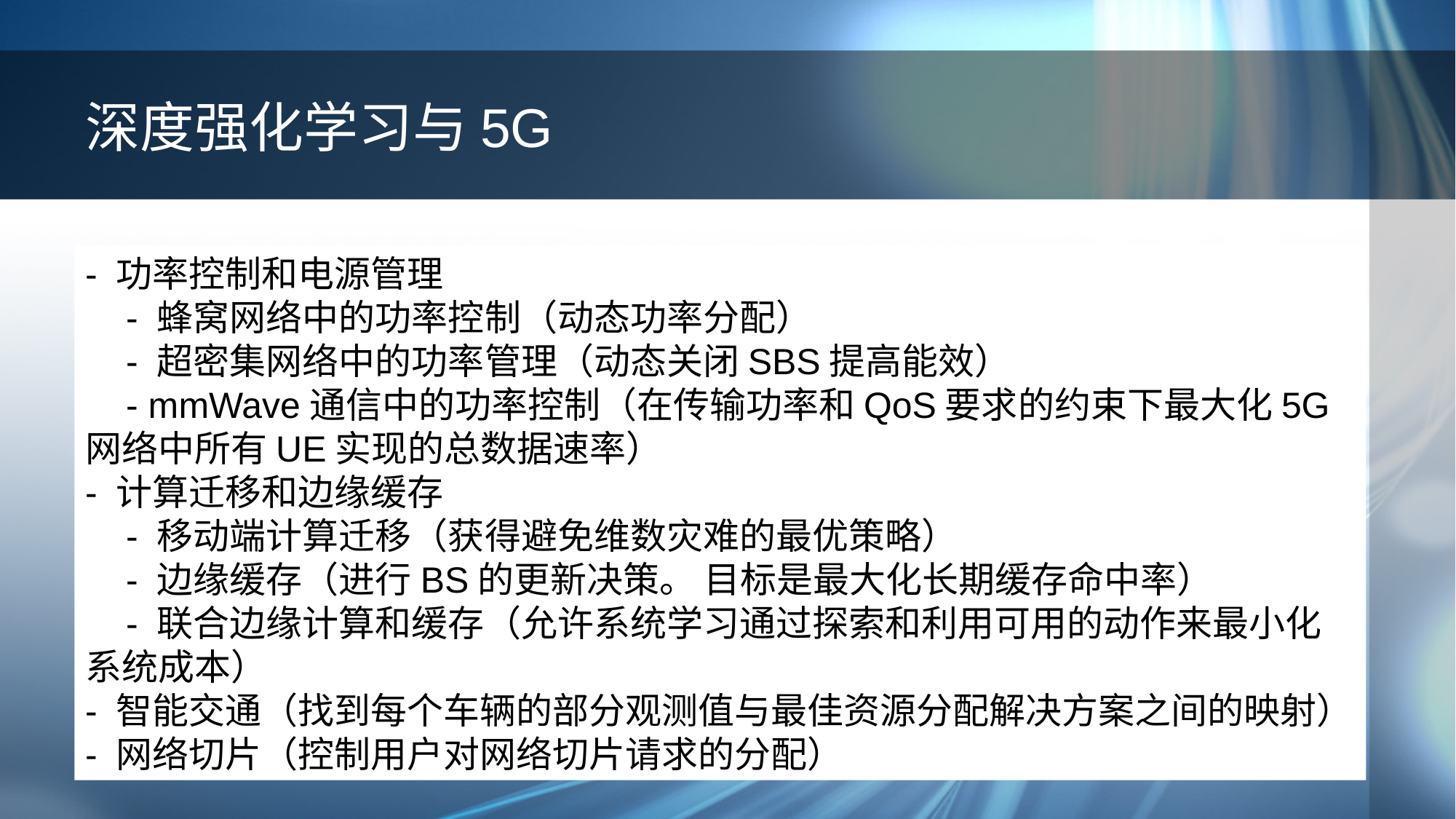

# 深度强化学习与5G
- 功率控制和电源管理
    - 蜂窝网络中的功率控制（动态功率分配）
    - 超密集网络中的功率管理（动态关闭SBS提高能效）
    - mmWave通信中的功率控制（在传输功率和QoS要求的约束下最大化5G网络中所有UE实现的总数据速率）
- 计算迁移和边缘缓存
    - 移动端计算迁移（获得避免维数灾难的最优策略）
    - 边缘缓存（进行BS的更新决策。 目标是最大化长期缓存命中率）
    - 联合边缘计算和缓存（允许系统学习通过探索和利用可用的动作来最小化系统成本）
- 智能交通（找到每个车辆的部分观测值与最佳资源分配解决方案之间的映射）
- 网络切片（控制用户对网络切片请求的分配）